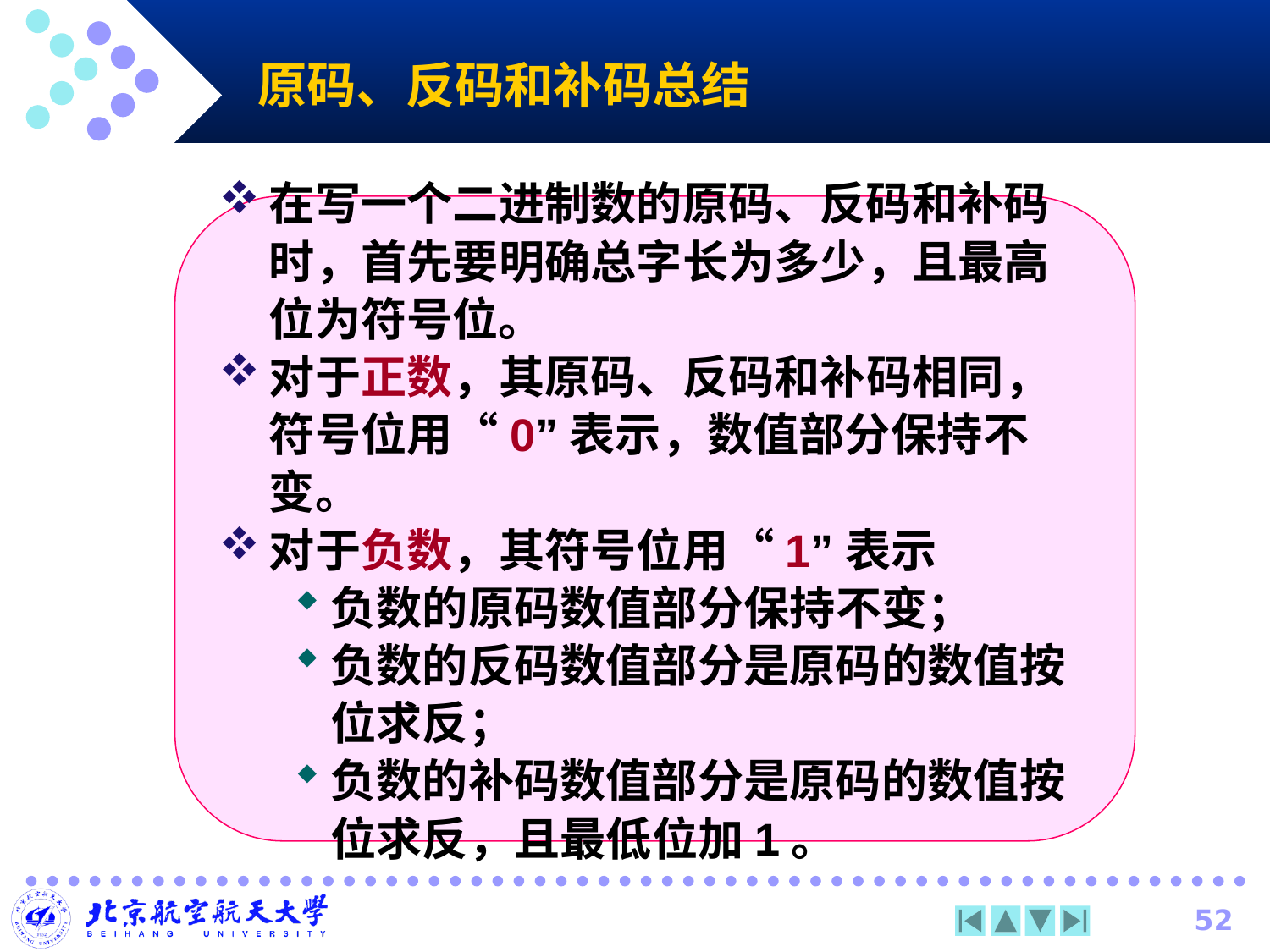

# 原码、反码和补码总结
在写一个二进制数的原码、反码和补码时，首先要明确总字长为多少，且最高位为符号位。
对于正数，其原码、反码和补码相同，符号位用“0”表示，数值部分保持不变。
对于负数，其符号位用“1”表示
负数的原码数值部分保持不变；
负数的反码数值部分是原码的数值按位求反；
负数的补码数值部分是原码的数值按位求反，且最低位加1。
52